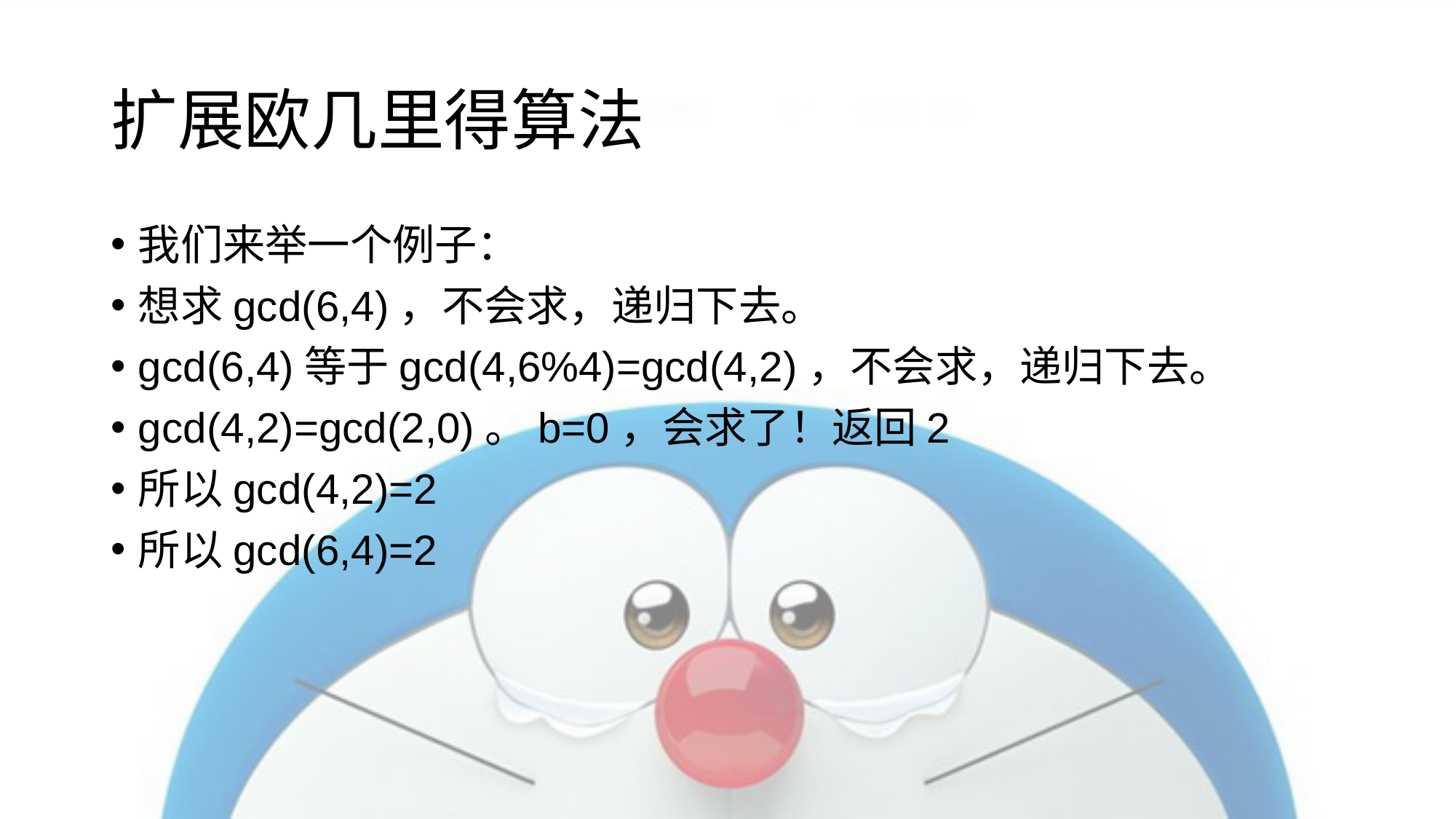

# 扩展欧几里得算法
我们来举一个例子：
想求gcd(6,4)，不会求，递归下去。
gcd(6,4)等于gcd(4,6%4)=gcd(4,2)，不会求，递归下去。
gcd(4,2)=gcd(2,0)。b=0，会求了！返回2
所以gcd(4,2)=2
所以gcd(6,4)=2